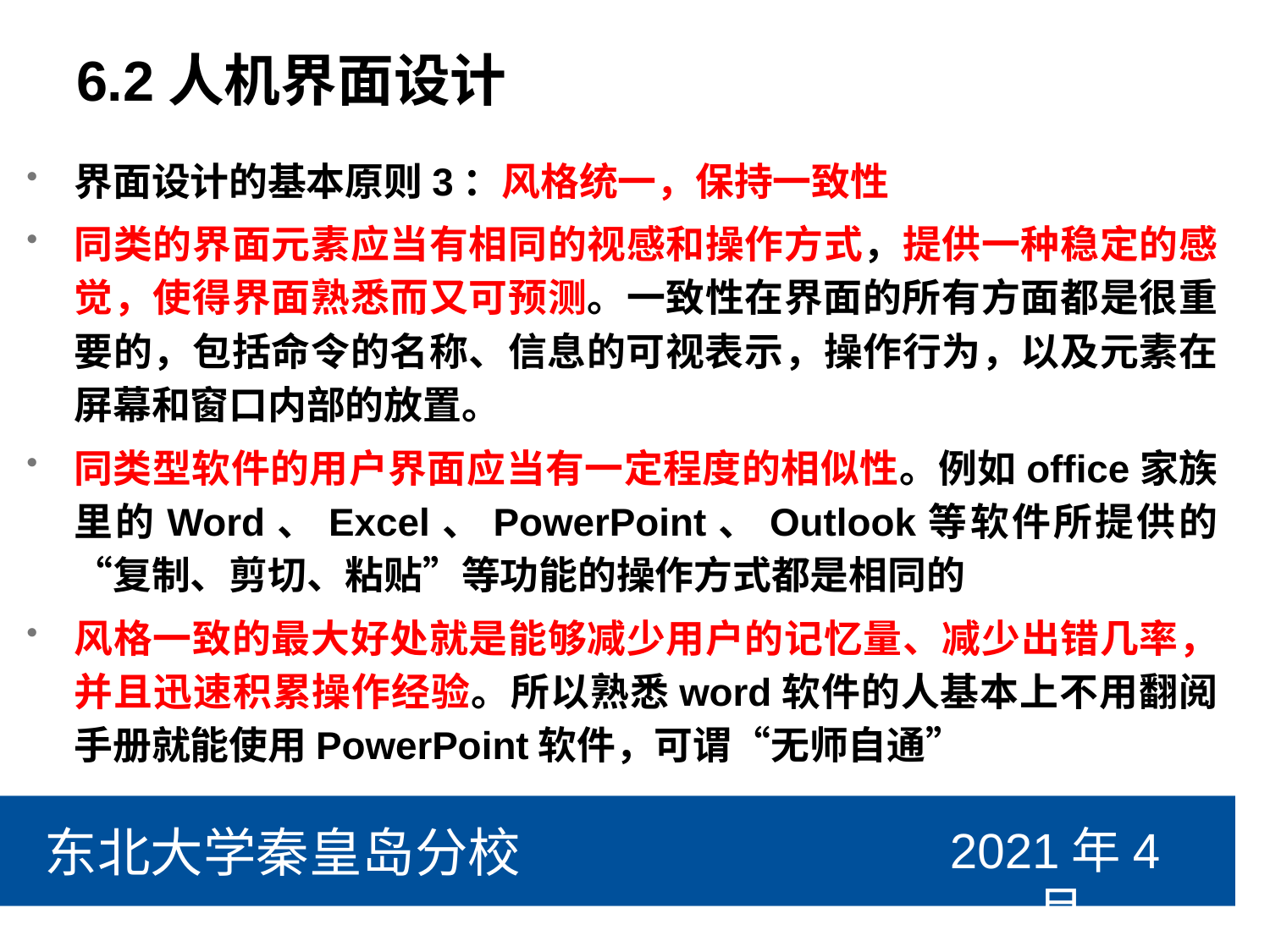

# 6.2人机界面设计
界面设计的基本原则3：风格统一，保持一致性
同类的界面元素应当有相同的视感和操作方式，提供一种稳定的感觉，使得界面熟悉而又可预测。一致性在界面的所有方面都是很重要的，包括命令的名称、信息的可视表示，操作行为，以及元素在屏幕和窗口内部的放置。
同类型软件的用户界面应当有一定程度的相似性。例如office家族里的Word、Excel、PowerPoint、Outlook等软件所提供的“复制、剪切、粘贴”等功能的操作方式都是相同的
风格一致的最大好处就是能够减少用户的记忆量、减少出错几率，并且迅速积累操作经验。所以熟悉word软件的人基本上不用翻阅手册就能使用PowerPoint软件，可谓“无师自通”